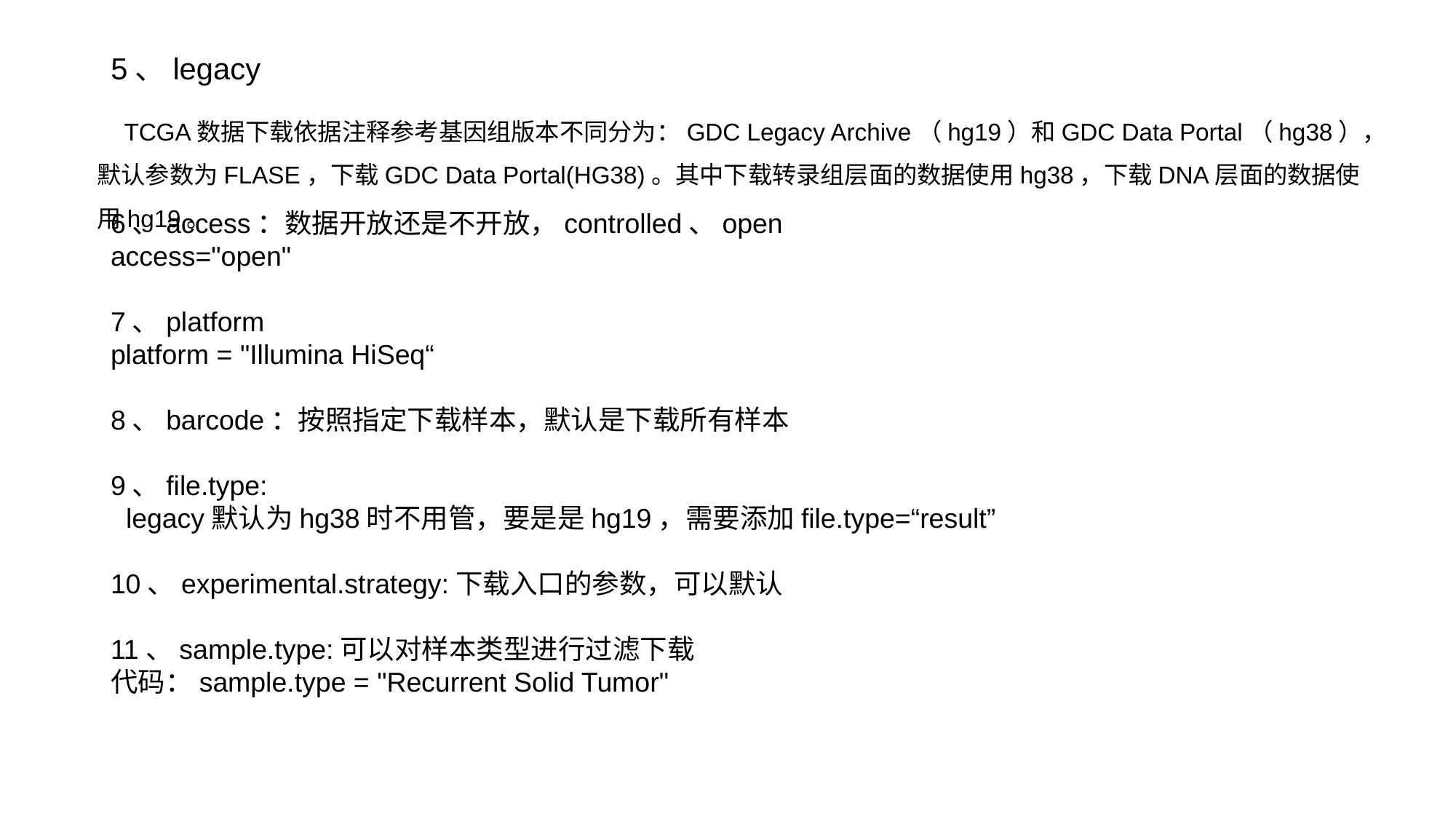

# 5、legacy
    TCGA数据下载依据注释参考基因组版本不同分为：GDC Legacy Archive（hg19）和GDC Data Portal（hg38），默认参数为FLASE，下载GDC Data Portal(HG38)。其中下载转录组层面的数据使用hg38，下载DNA层面的数据使用hg19。
6、access：数据开放还是不开放，controlled、open
access="open"

7、platform
platform = "Illumina HiSeq“

8、barcode：按照指定下载样本，默认是下载所有样本

9、file.type:
  legacy默认为hg38时不用管，要是是hg19，需要添加file.type=“result”

10、experimental.strategy:下载入口的参数，可以默认

11、sample.type:可以对样本类型进行过滤下载
代码：sample.type = "Recurrent Solid Tumor"